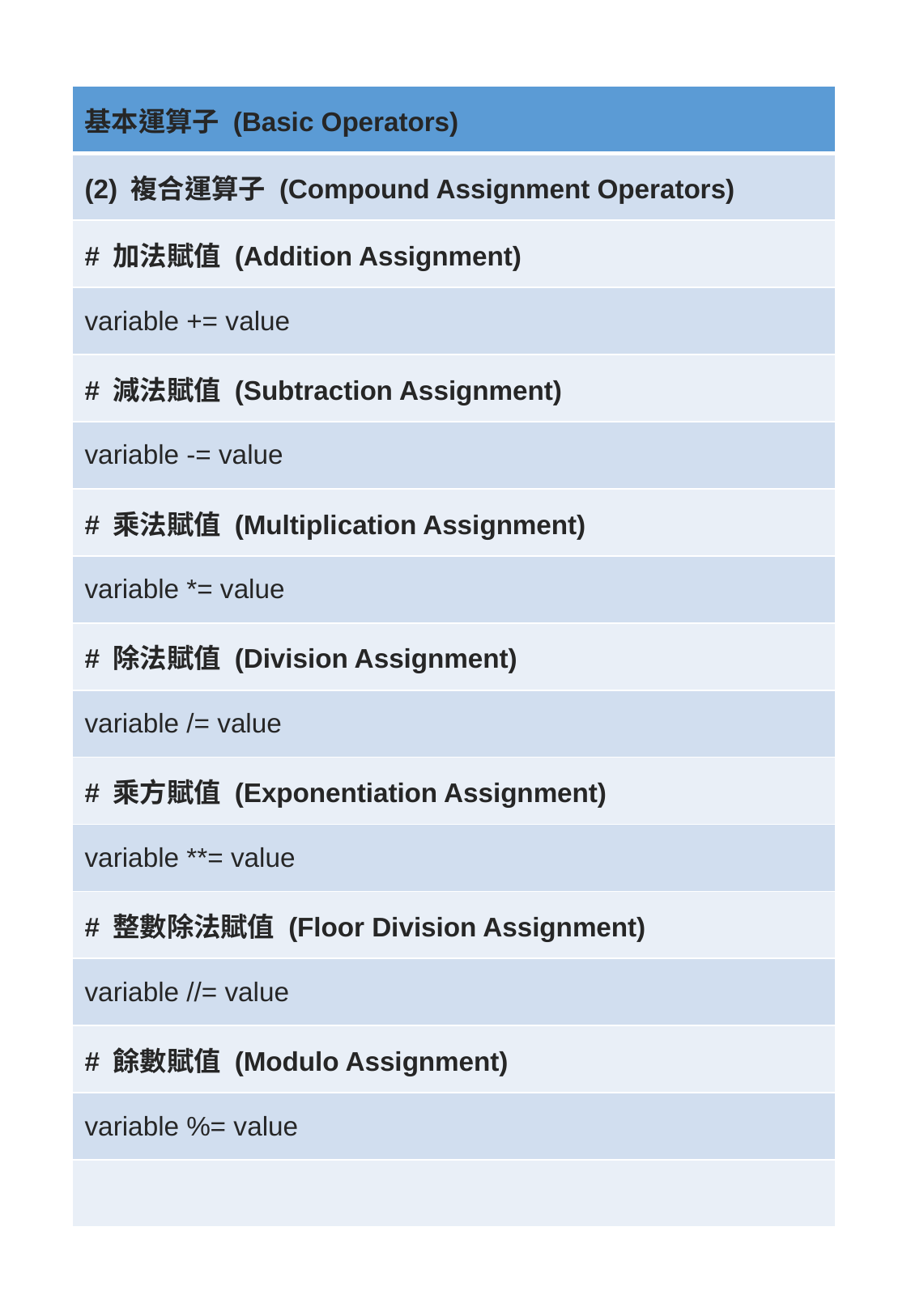

| 基本運算子 (Basic Operators) |
| --- |
| (2) 複合運算子 (Compound Assignment Operators) |
| # 加法賦值 (Addition Assignment) |
| variable += value |
| # 減法賦值 (Subtraction Assignment) |
| variable -= value |
| # 乘法賦值 (Multiplication Assignment) |
| variable \*= value |
| # 除法賦值 (Division Assignment) |
| variable /= value |
| # 乘方賦值 (Exponentiation Assignment) |
| variable \*\*= value |
| # 整數除法賦值 (Floor Division Assignment) |
| variable //= value |
| # 餘數賦值 (Modulo Assignment) |
| variable %= value |
|  |